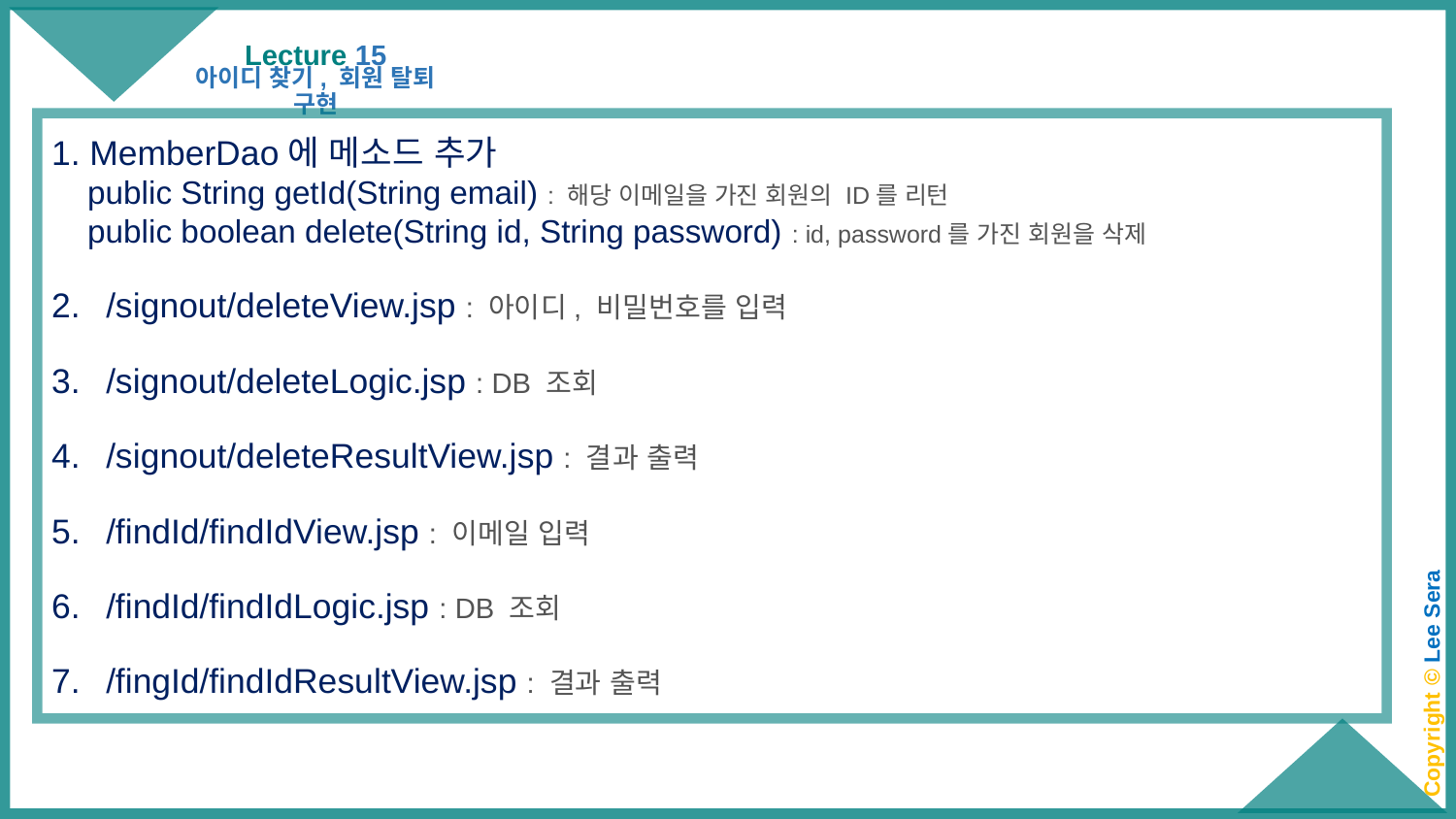

# Lecture 15
아이디 찾기, 회원 탈퇴 구현
1. MemberDao에 메소드 추가
    public String getId(String email) : 해당 이메일을 가진 회원의 ID를 리턴
    public boolean delete(String id, String password) : id, password를 가진 회원을 삭제

/signout/deleteView.jsp : 아이디, 비밀번호를 입력

/signout/deleteLogic.jsp : DB 조회

/signout/deleteResultView.jsp : 결과 출력

/findId/findIdView.jsp : 이메일 입력

/findId/findIdLogic.jsp : DB 조회

/fingId/findIdResultView.jsp : 결과 출력
Copyright © Lee Sera